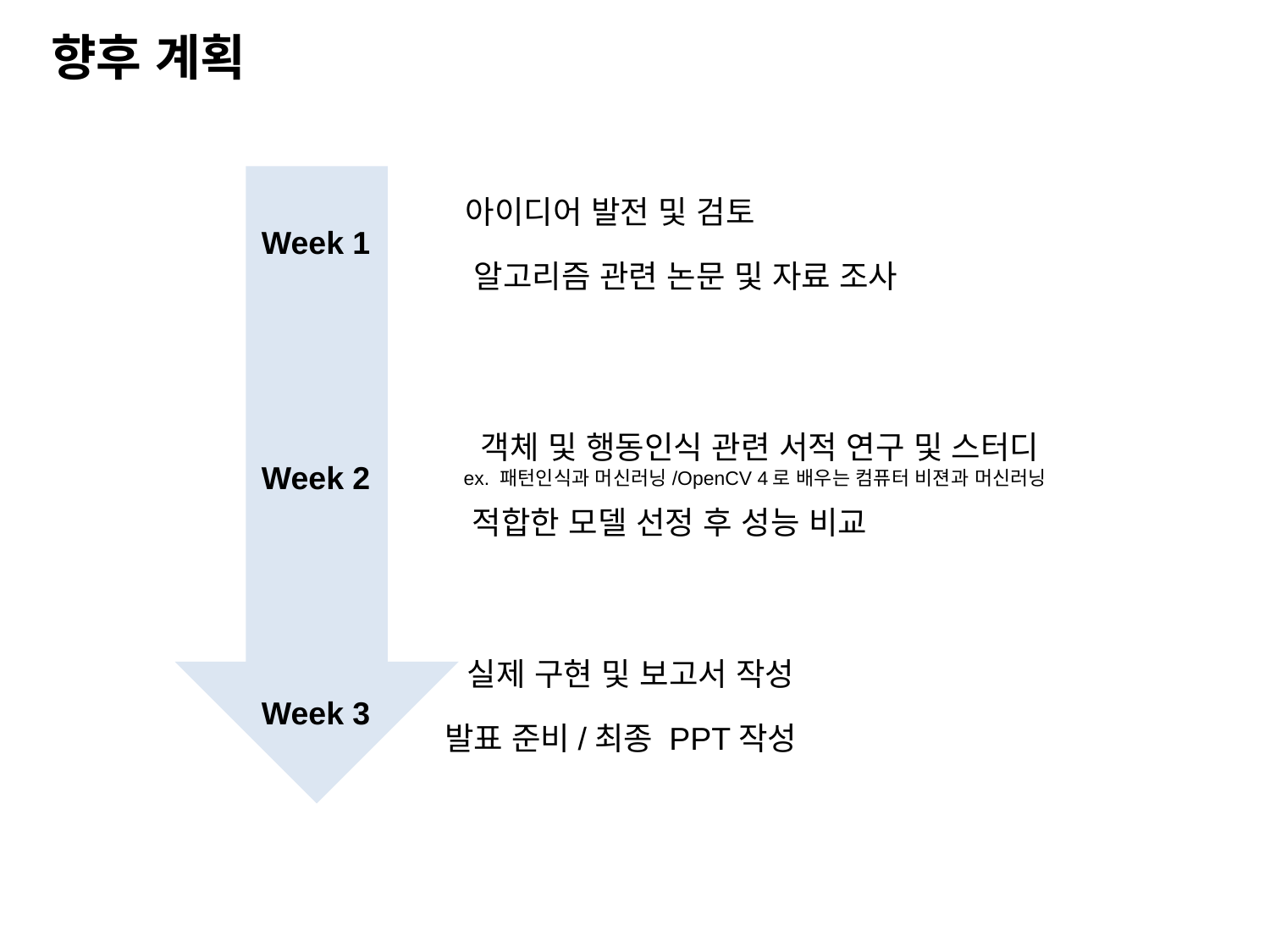

향후 계획

아이디어 발전 및 검토
Week 1
알고리즘 관련 논문 및 자료 조사
객체 및 행동인식 관련 서적 연구 및 스터디
Week 2
ex. 패턴인식과 머신러닝/OpenCV 4로 배우는 컴퓨터 비젼과 머신러닝
적합한 모델 선정 후 성능 비교
실제 구현 및 보고서 작성
Week 3
발표 준비/최종 PPT작성